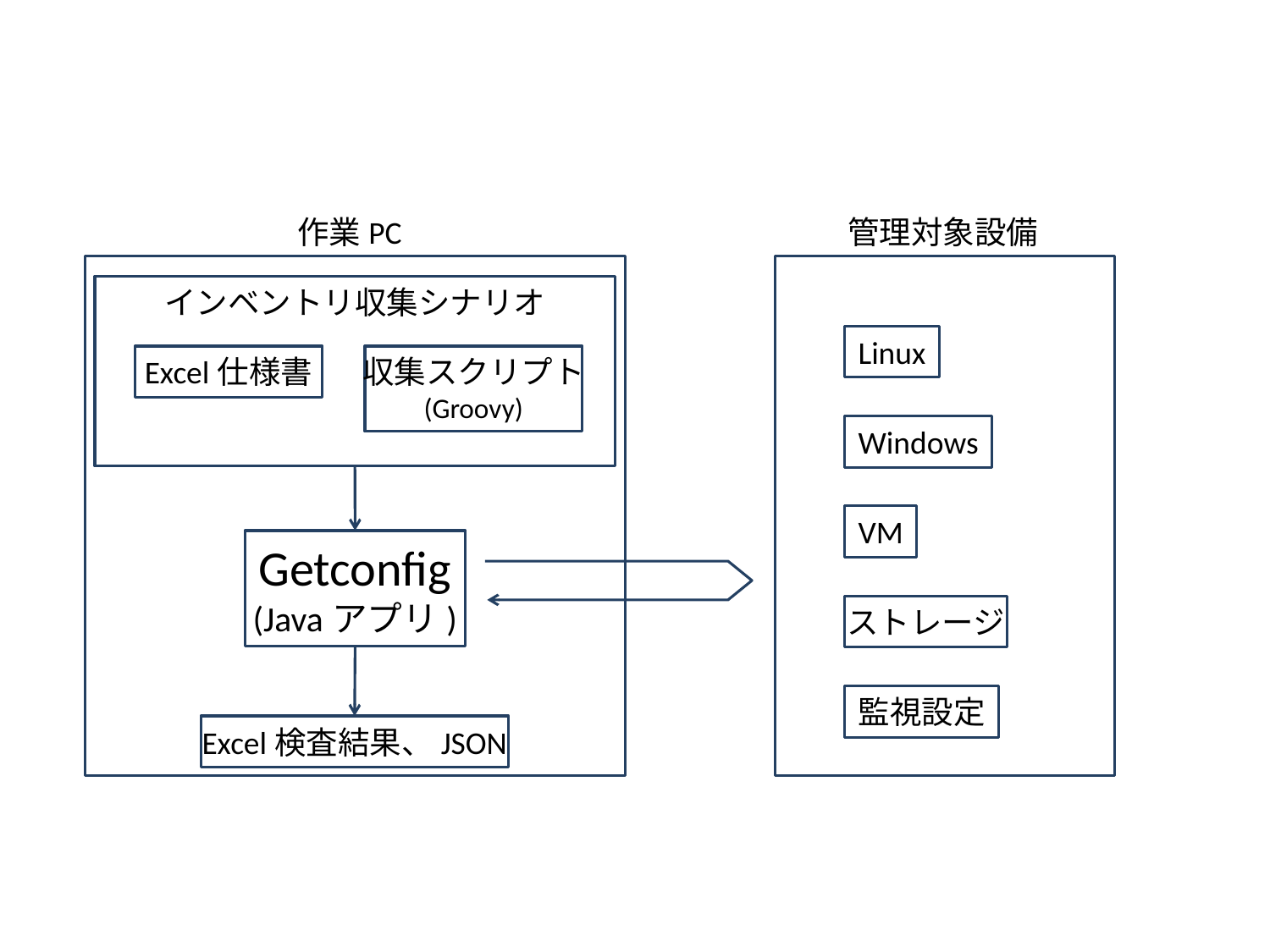

作業PC
管理対象設備

インベントリ収集シナリオ
Linux
Excel仕様書
収集スクリプト
(Groovy)
Windows
VM
Getconfig
(Javaアプリ)

ストレージ
監視設定
Excel検査結果、JSON